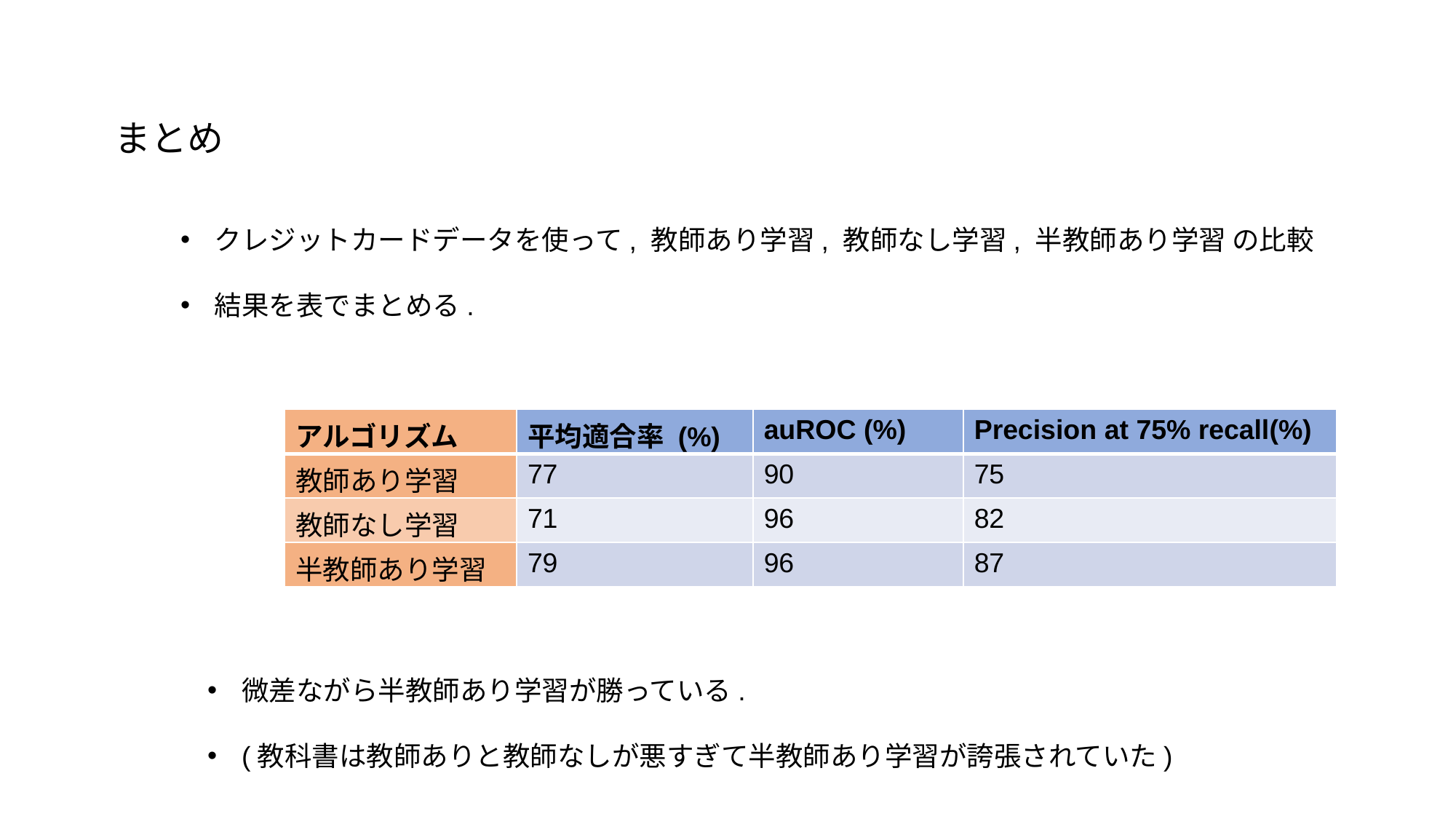

まとめ
クレジットカードデータを使って, 教師あり学習, 教師なし学習, 半教師あり学習 の比較

結果を表でまとめる.

| アルゴリズム | 平均適合率 (%) | auROC (%) | Precision at 75% recall(%) |
| --- | --- | --- | --- |
| 教師あり学習 | 77 | 90 | 75 |
| 教師なし学習 | 71 | 96 | 82 |
| 半教師あり学習 | 79 | 96 | 87 |
微差ながら半教師あり学習が勝っている.

(教科書は教師ありと教師なしが悪すぎて半教師あり学習が誇張されていた)